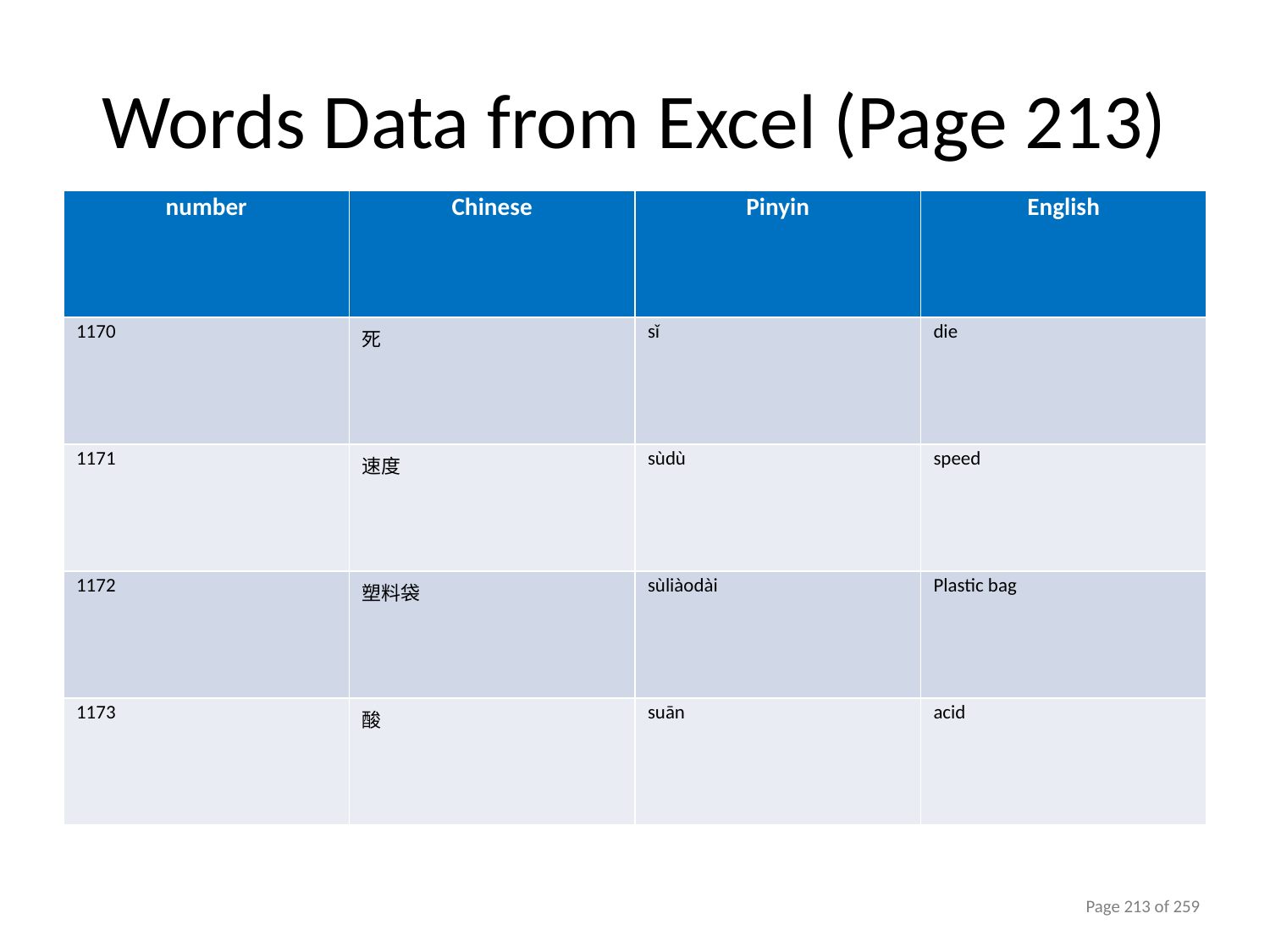

# Words Data from Excel (Page 213)
| number | Chinese | Pinyin | English |
| --- | --- | --- | --- |
| 1170 | 死 | sǐ | die |
| 1171 | 速度 | sùdù | speed |
| 1172 | 塑料袋 | sùliàodài | Plastic bag |
| 1173 | 酸 | suān | acid |

Page 213 of 259